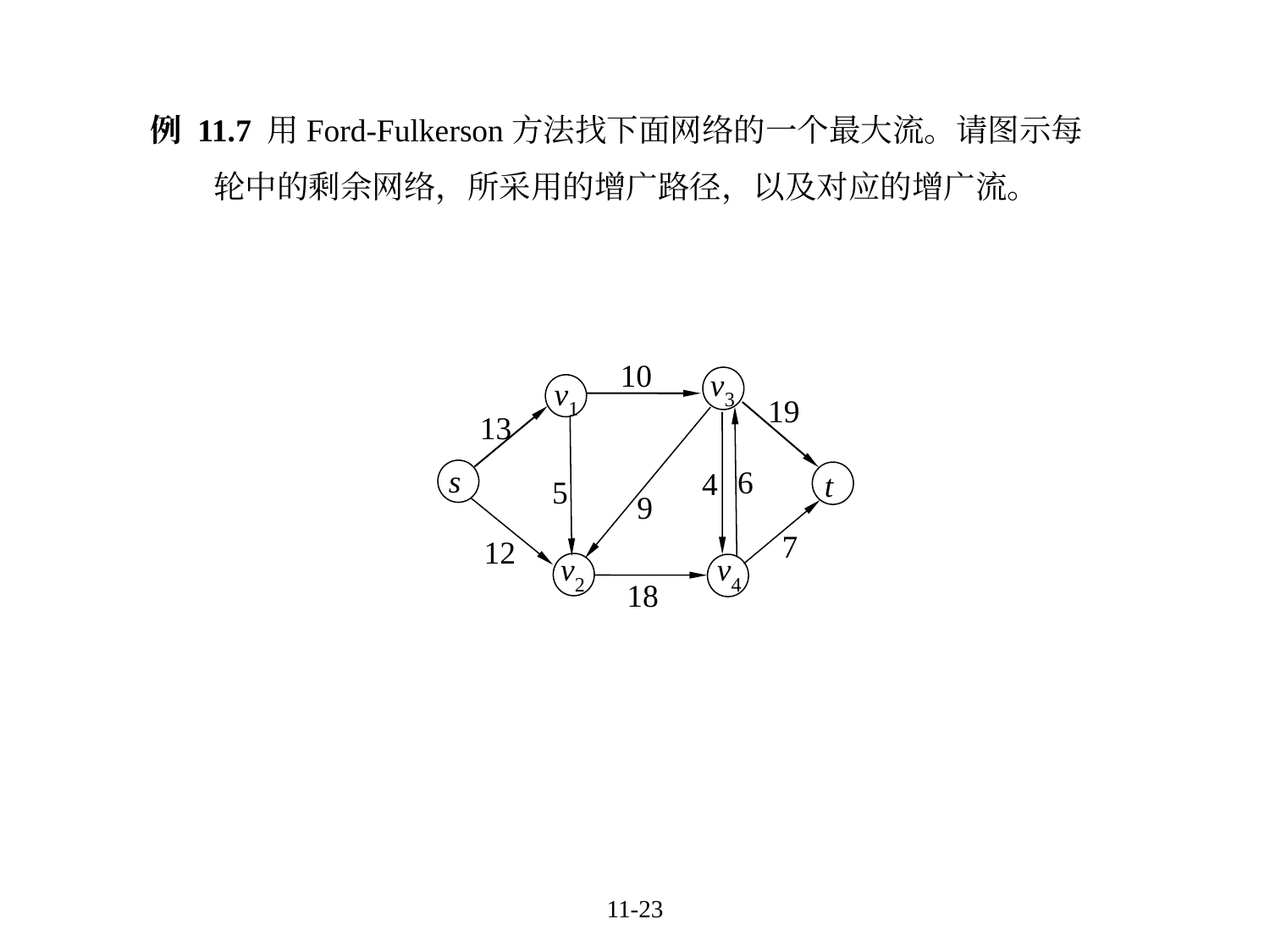

例 11.7 用Ford-Fulkerson方法找下面网络的一个最大流。请图示每轮中的剩余网络，所采用的增广路径，以及对应的增广流。
10

v3

v1

19

13

s
6
4
t

5
9

7
12
v2

v4

18

11-23